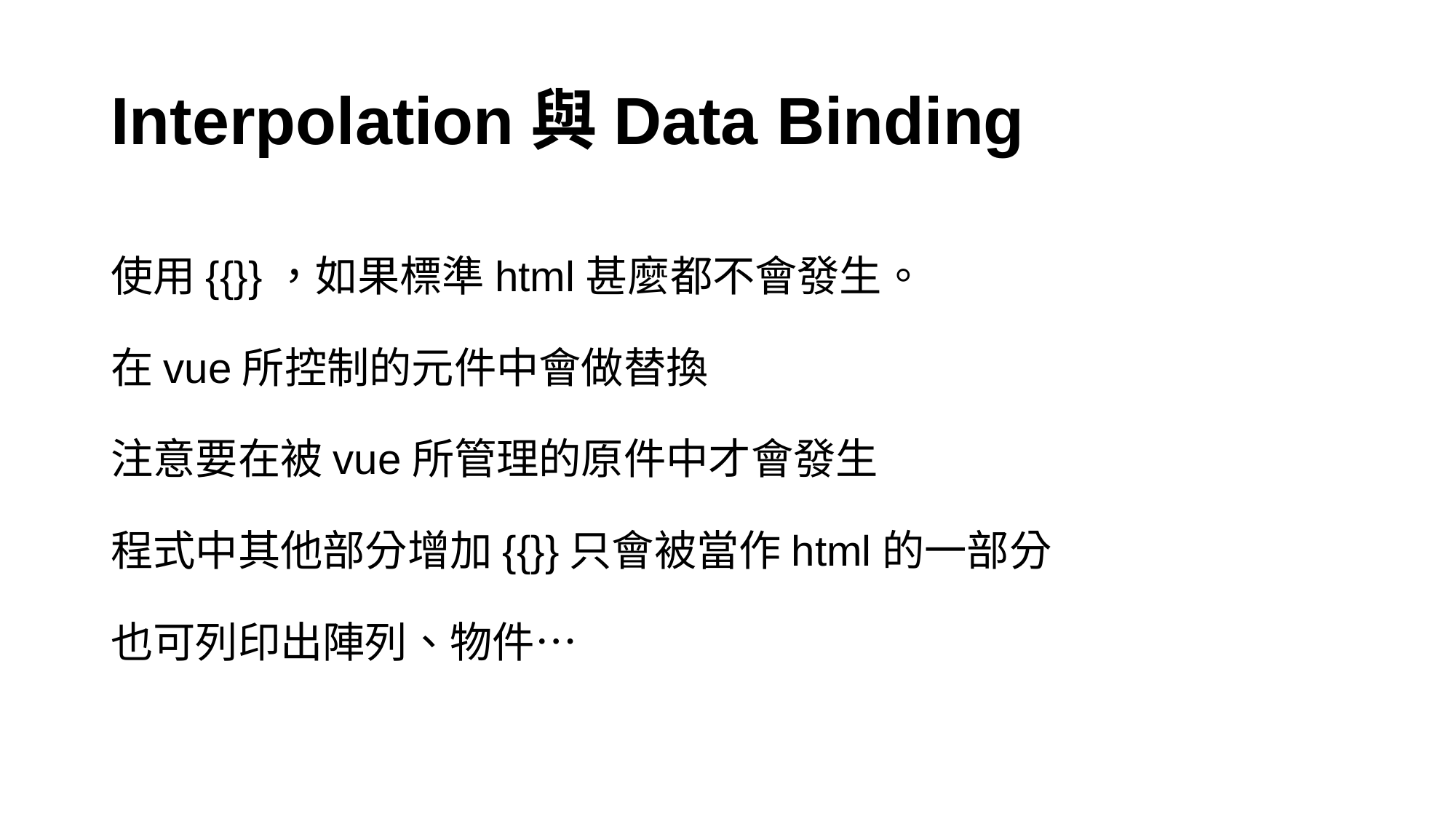

# Interpolation與Data Binding
使用{{}}，如果標準html甚麼都不會發生。
在vue所控制的元件中會做替換
注意要在被vue所管理的原件中才會發生
程式中其他部分增加{{}}只會被當作html的一部分
也可列印出陣列、物件…